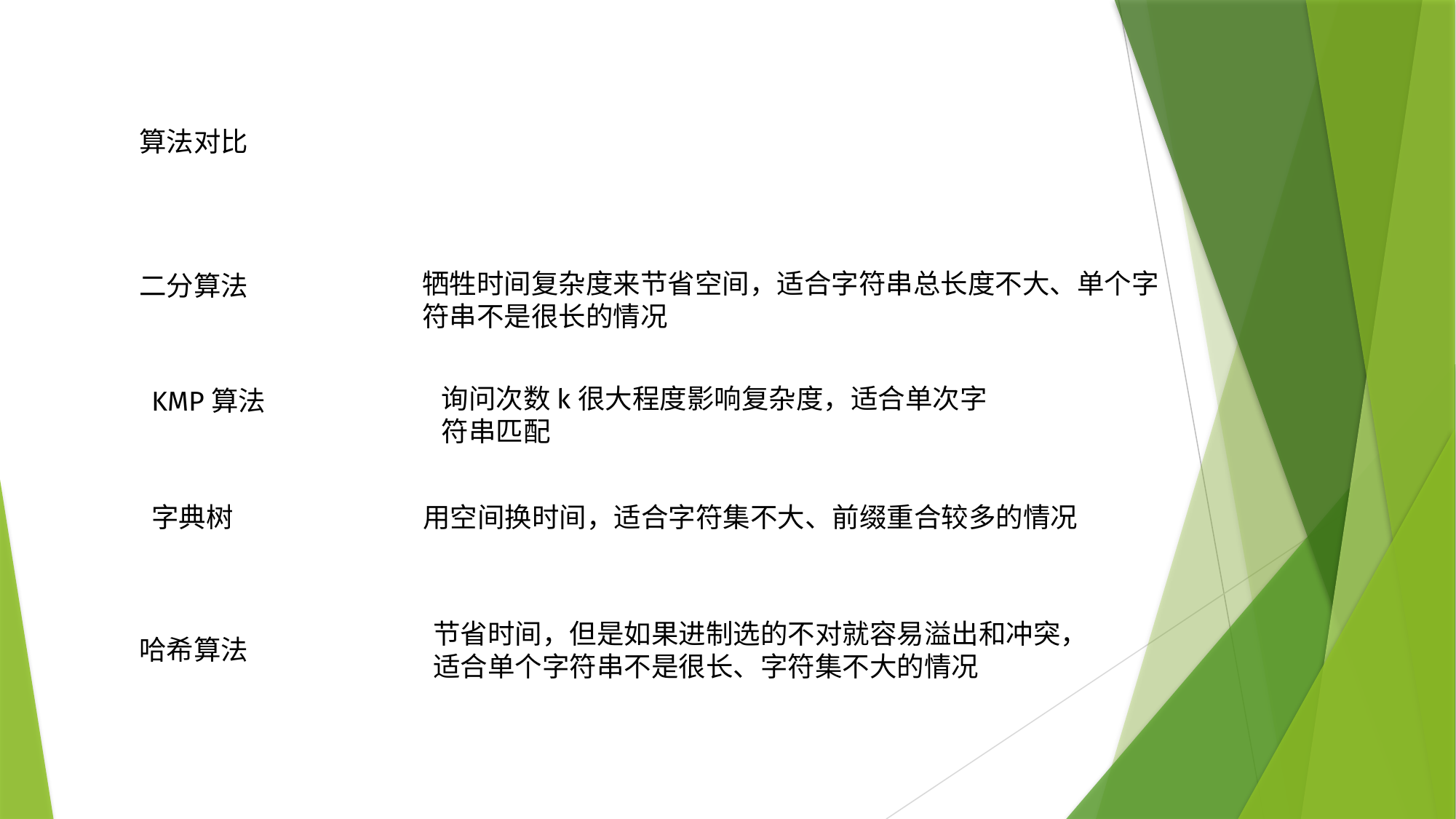

算法对比
牺牲时间复杂度来节省空间，适合字符串总长度不大、单个字符串不是很长的情况
二分算法
询问次数k很大程度影响复杂度，适合单次字符串匹配
KMP算法
字典树
用空间换时间，适合字符集不大、前缀重合较多的情况
节省时间，但是如果进制选的不对就容易溢出和冲突，适合单个字符串不是很长、字符集不大的情况
哈希算法